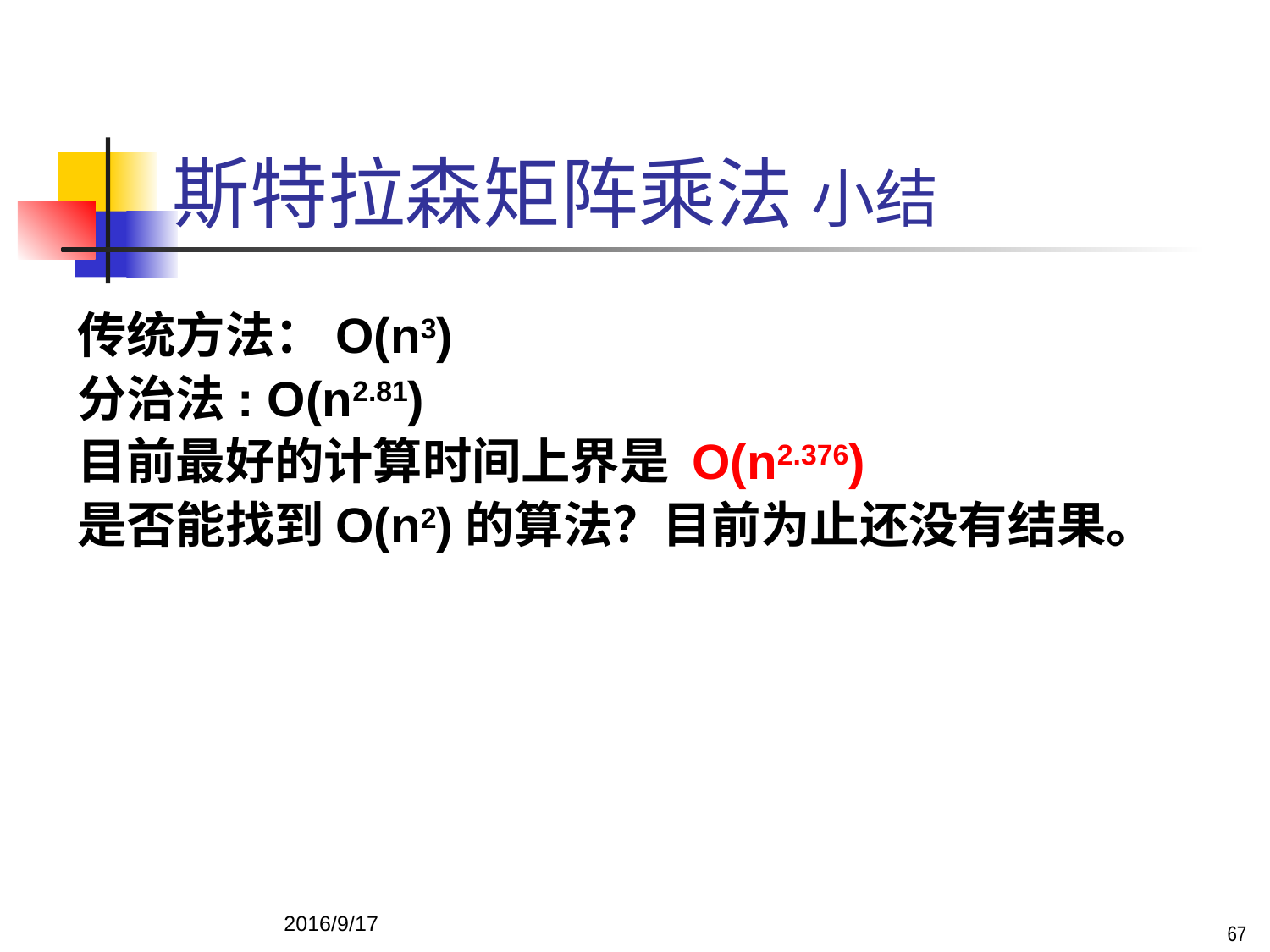

# 斯特拉森矩阵乘法 小结
传统方法：O(n3)
分治法: O(n2.81)
目前最好的计算时间上界是 O(n2.376)
是否能找到O(n2)的算法？目前为止还没有结果。
67
2016/9/17